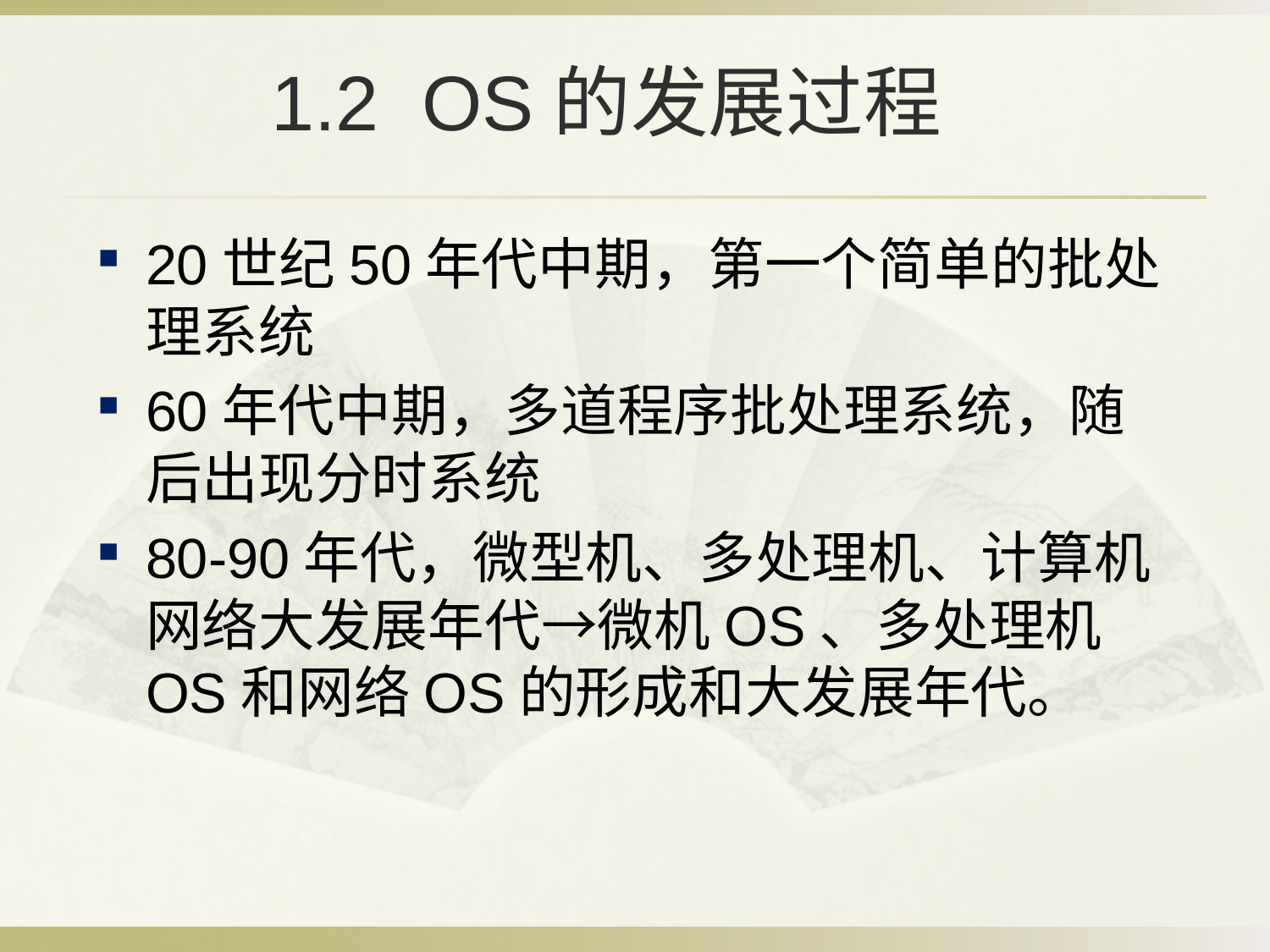

# 1.2  OS的发展过程
20世纪50年代中期，第一个简单的批处理系统
60年代中期，多道程序批处理系统，随后出现分时系统
80-90年代，微型机、多处理机、计算机网络大发展年代→微机OS、多处理机OS和网络OS的形成和大发展年代。
18